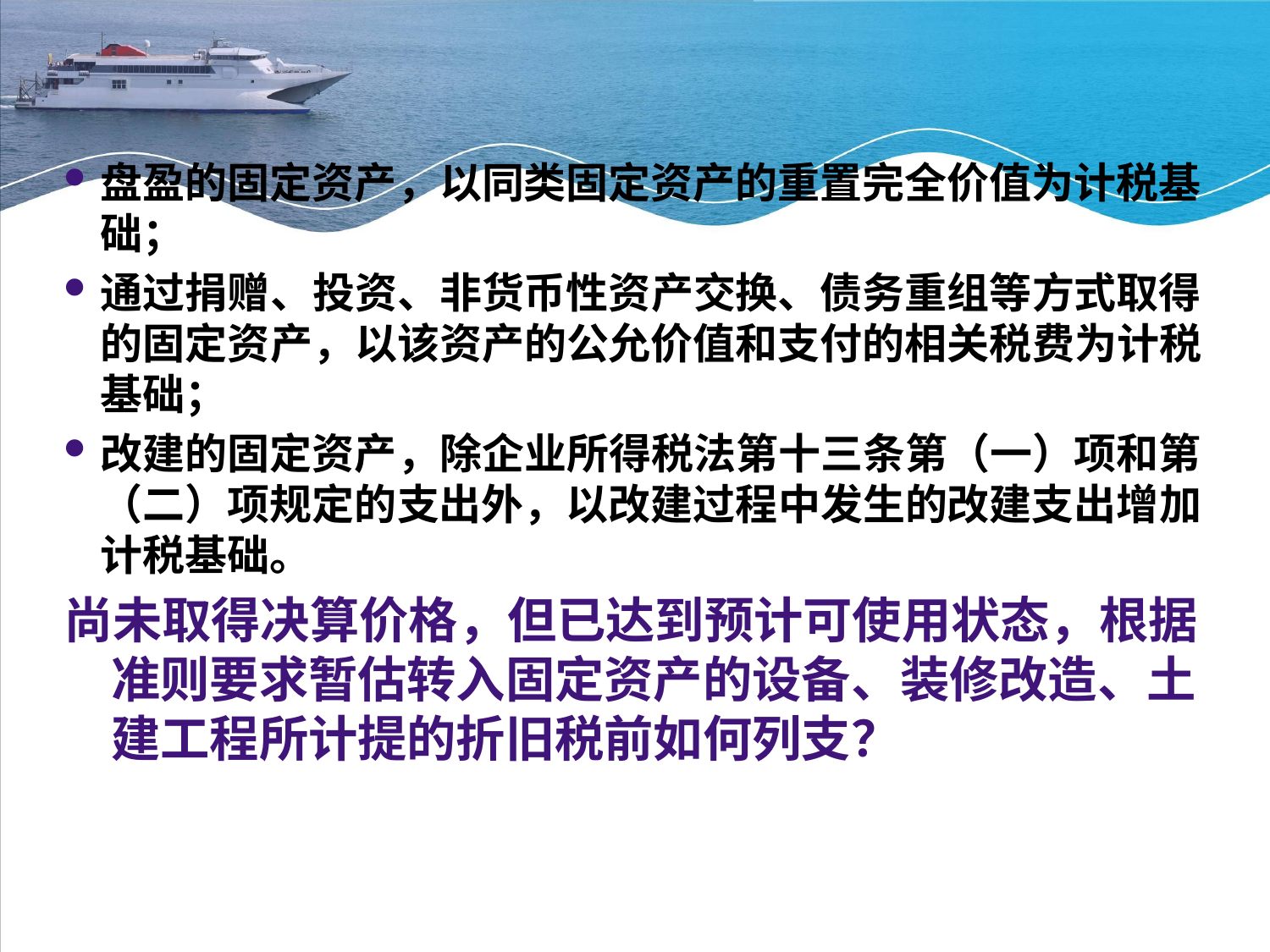

#
盘盈的固定资产，以同类固定资产的重置完全价值为计税基础；
通过捐赠、投资、非货币性资产交换、债务重组等方式取得的固定资产，以该资产的公允价值和支付的相关税费为计税基础；
改建的固定资产，除企业所得税法第十三条第（一）项和第（二）项规定的支出外，以改建过程中发生的改建支出增加计税基础。
尚未取得决算价格，但已达到预计可使用状态，根据准则要求暂估转入固定资产的设备、装修改造、土建工程所计提的折旧税前如何列支？